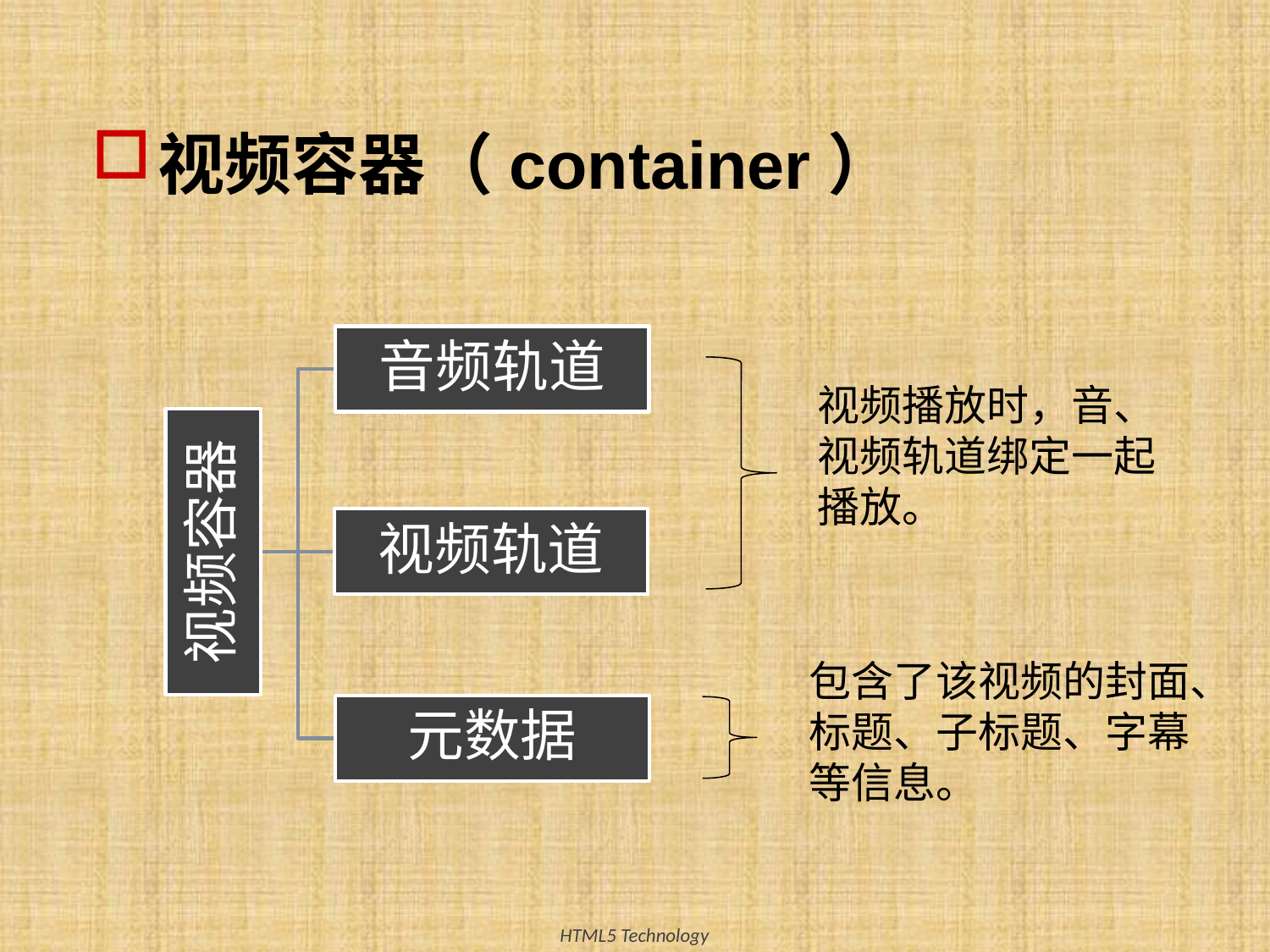

# 视频容器（container）

视频容器
音频轨道
视频轨道
元数据

视频播放时，音、视频轨道绑定一起播放。
包含了该视频的封面、标题、子标题、字幕等信息。

7
HTML5 Technology